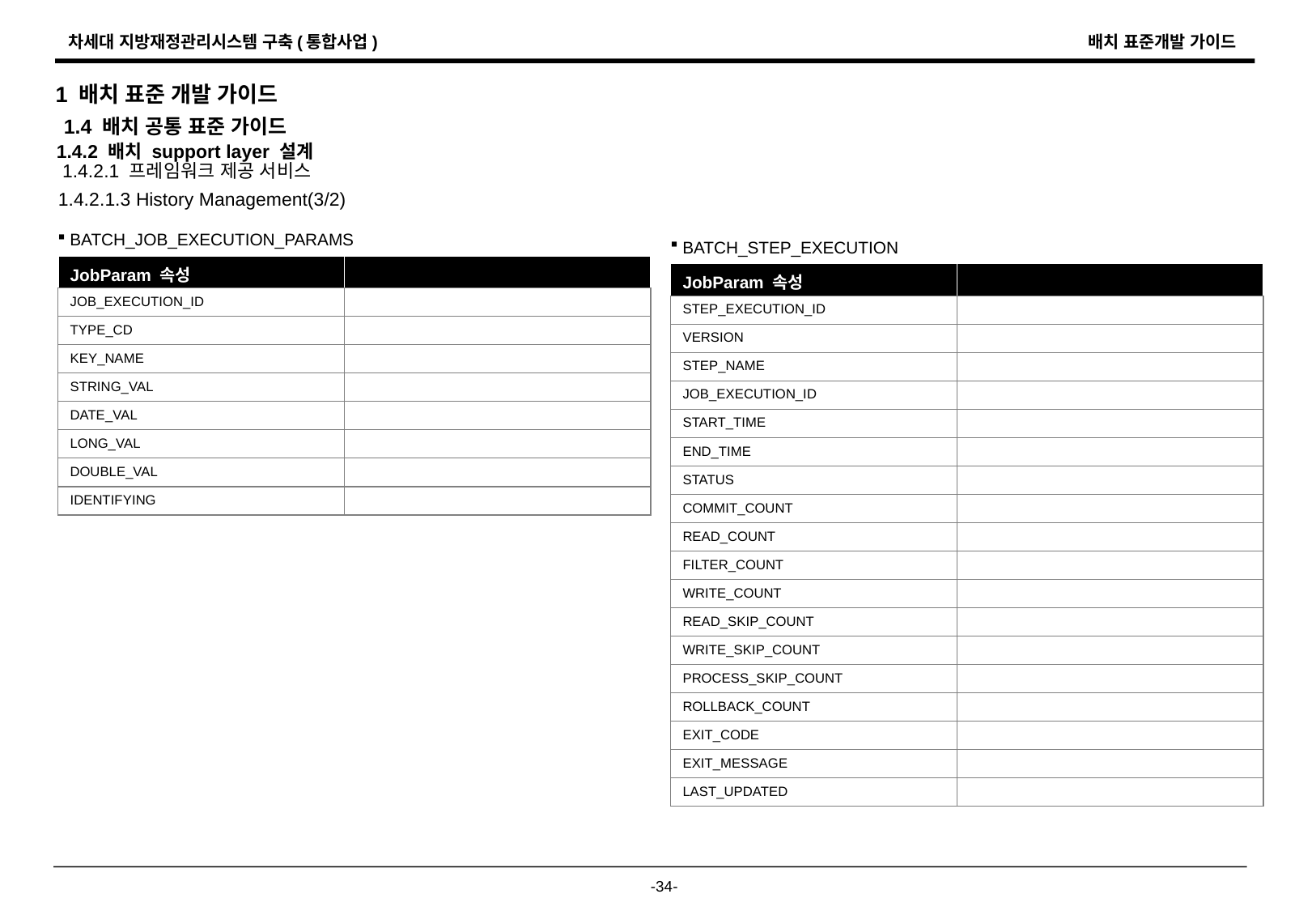

1 배치 표준 개발 가이드
1.4 배치 공통 표준 가이드
1.4.2 배치 support layer 설계
1.4.2.1 프레임워크 제공 서비스
1.4.2.1.3 History Management(3/2)
BATCH_JOB_EXECUTION_PARAMS
BATCH_STEP_EXECUTION
| JobParam 속성 |  |
| --- | --- |
| JOB\_EXECUTION\_ID |  |
| TYPE\_CD |  |
| KEY\_NAME |  |
| STRING\_VAL |  |
| DATE\_VAL |  |
| LONG\_VAL |  |
| DOUBLE\_VAL |  |
| IDENTIFYING |  |
| JobParam 속성 |  |
| --- | --- |
| STEP\_EXECUTION\_ID |  |
| VERSION |  |
| STEP\_NAME |  |
| JOB\_EXECUTION\_ID |  |
| START\_TIME |  |
| END\_TIME |  |
| STATUS |  |
| COMMIT\_COUNT |  |
| READ\_COUNT |  |
| FILTER\_COUNT |  |
| WRITE\_COUNT |  |
| READ\_SKIP\_COUNT |  |
| WRITE\_SKIP\_COUNT |  |
| PROCESS\_SKIP\_COUNT |  |
| ROLLBACK\_COUNT |  |
| EXIT\_CODE |  |
| EXIT\_MESSAGE |  |
| LAST\_UPDATED |  |